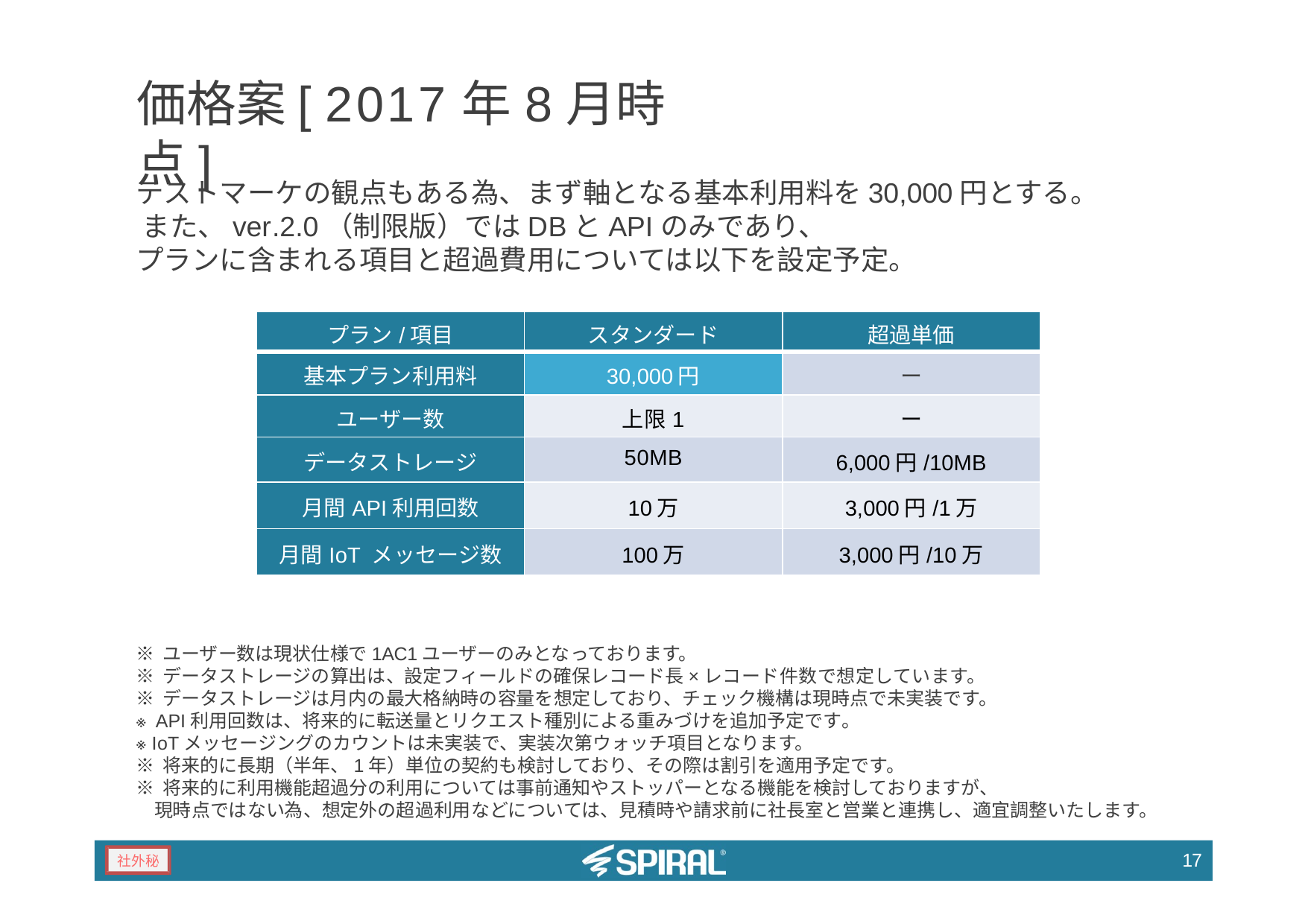

# 価格案[2017年8月時点]
テストマーケの観点もある為、まず軸となる基本利用料を30,000円とする。 また、ver.2.0（制限版）ではDBとAPIのみであり、
プランに含まれる項目と超過費用については以下を設定予定。
| プラン/項目 | スタンダード | 超過単価 |
| --- | --- | --- |
| 基本プラン利用料 | 30,000円 | ー |
| ユーザー数 | 上限1 | ー |
| データストレージ | 50MB | 6,000円/10MB |
| 月間API利用回数 | 10万 | 3,000円/1万 |
| 月間IoT メッセージ数 | 100万 | 3,000円/10万 |
※ ユーザー数は現状仕様で1AC1ユーザーのみとなっております。
※ データストレージの算出は、設定フィールドの確保レコード長×レコード件数で想定しています。
※ データストレージは月内の最大格納時の容量を想定しており、チェック機構は現時点で未実装です。
※ API利用回数は、将来的に転送量とリクエスト種別による重みづけを追加予定です。
※ IoTメッセージングのカウントは未実装で、実装次第ウォッチ項目となります。
※ 将来的に長期（半年、1年）単位の契約も検討しており、その際は割引を適用予定です。
※ 将来的に利用機能超過分の利用については事前通知やストッパーとなる機能を検討しておりますが、
現時点ではない為、想定外の超過利用などについては、見積時や請求前に社長室と営業と連携し、適宜調整いたします。
17
社外秘